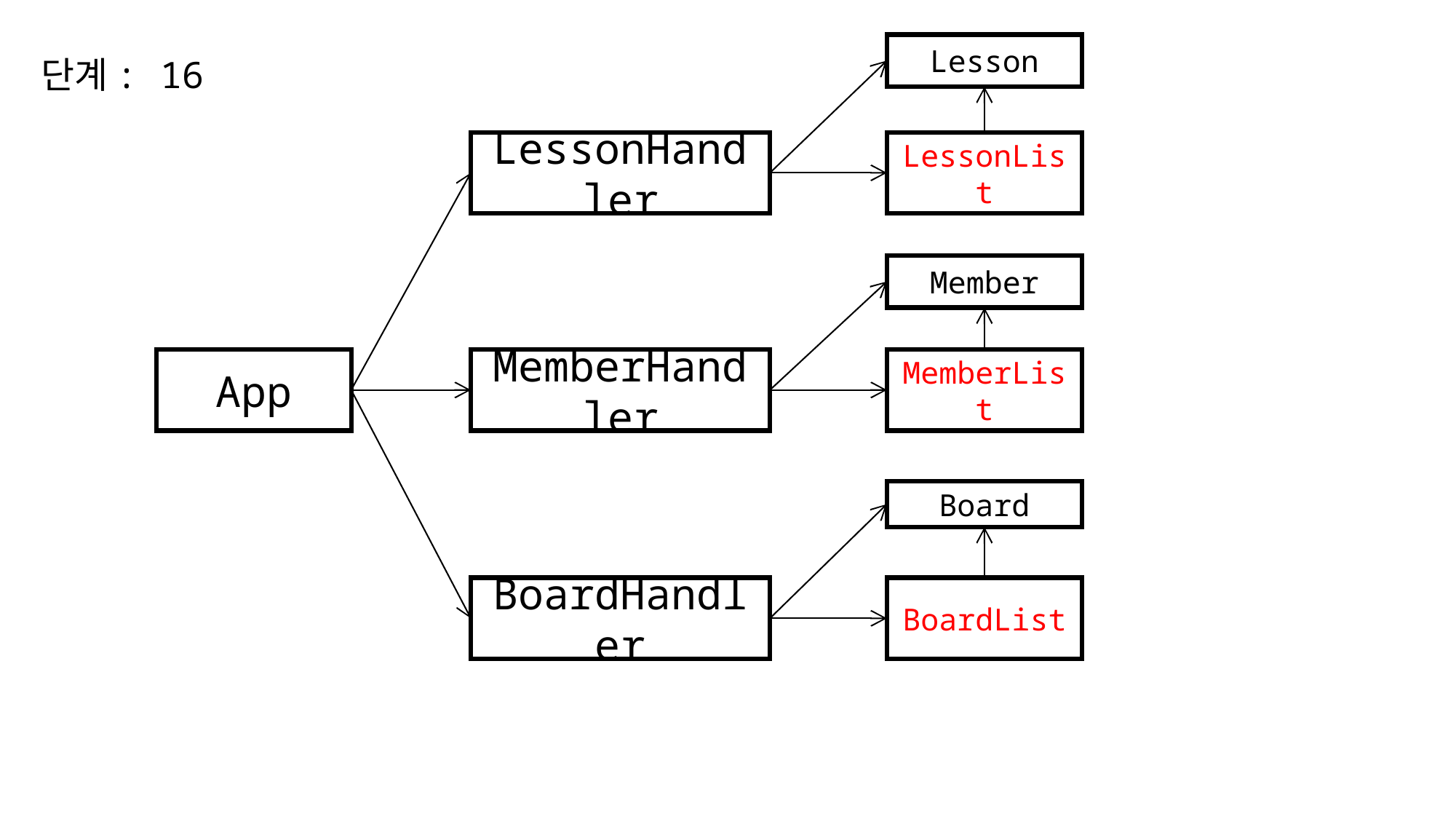

Lesson
단계: 16
LessonHandler
LessonList
Member
MemberHandler
MemberList
App
Board
BoardHandler
BoardList